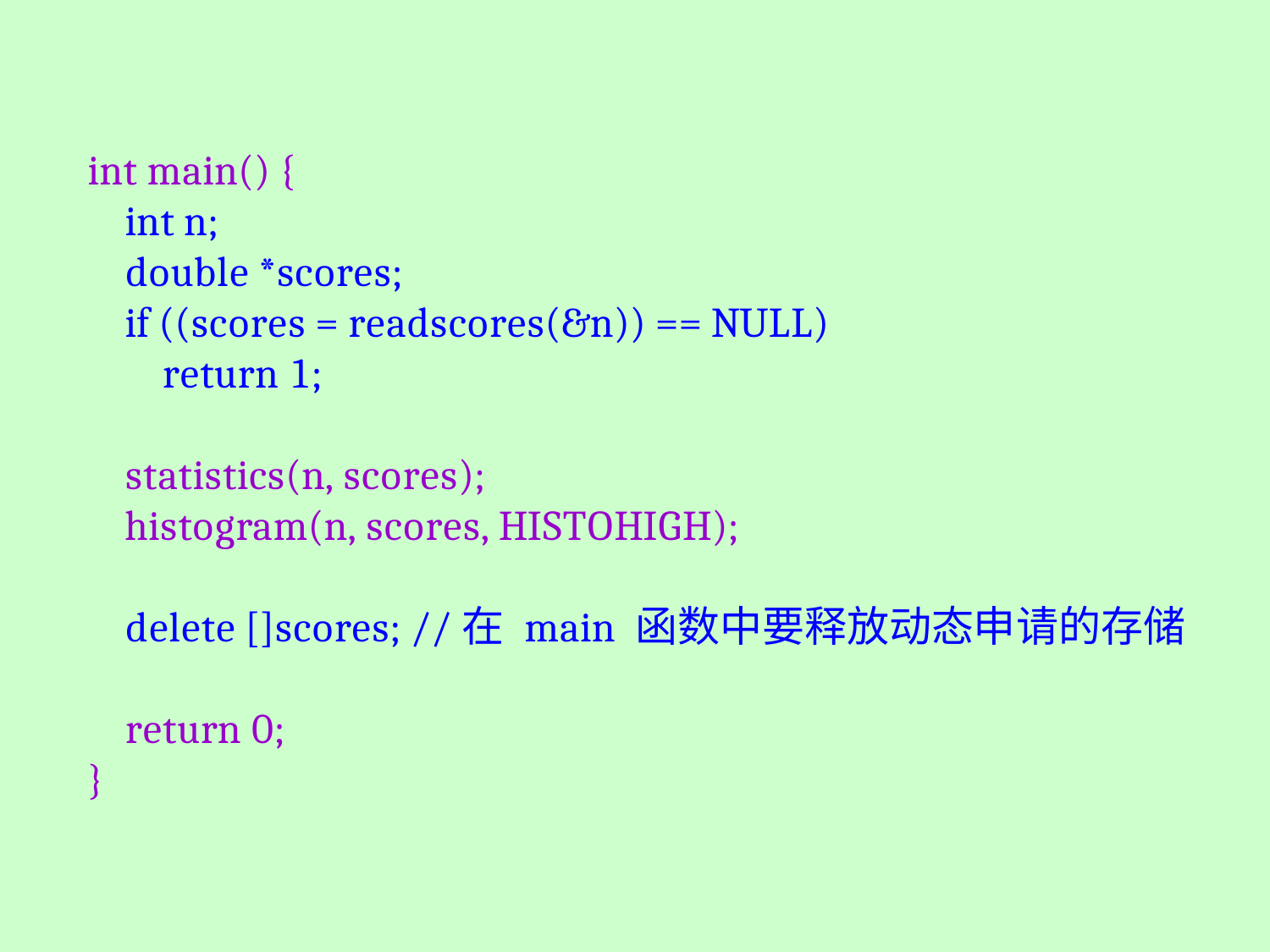

int main() {
    int n;
    double *scores;
    if ((scores = readscores(&n)) == NULL)
        return 1;

    statistics(n, scores);
    histogram(n, scores, HISTOHIGH);

    delete []scores; //在 main 函数中要释放动态申请的存储

    return 0;
}